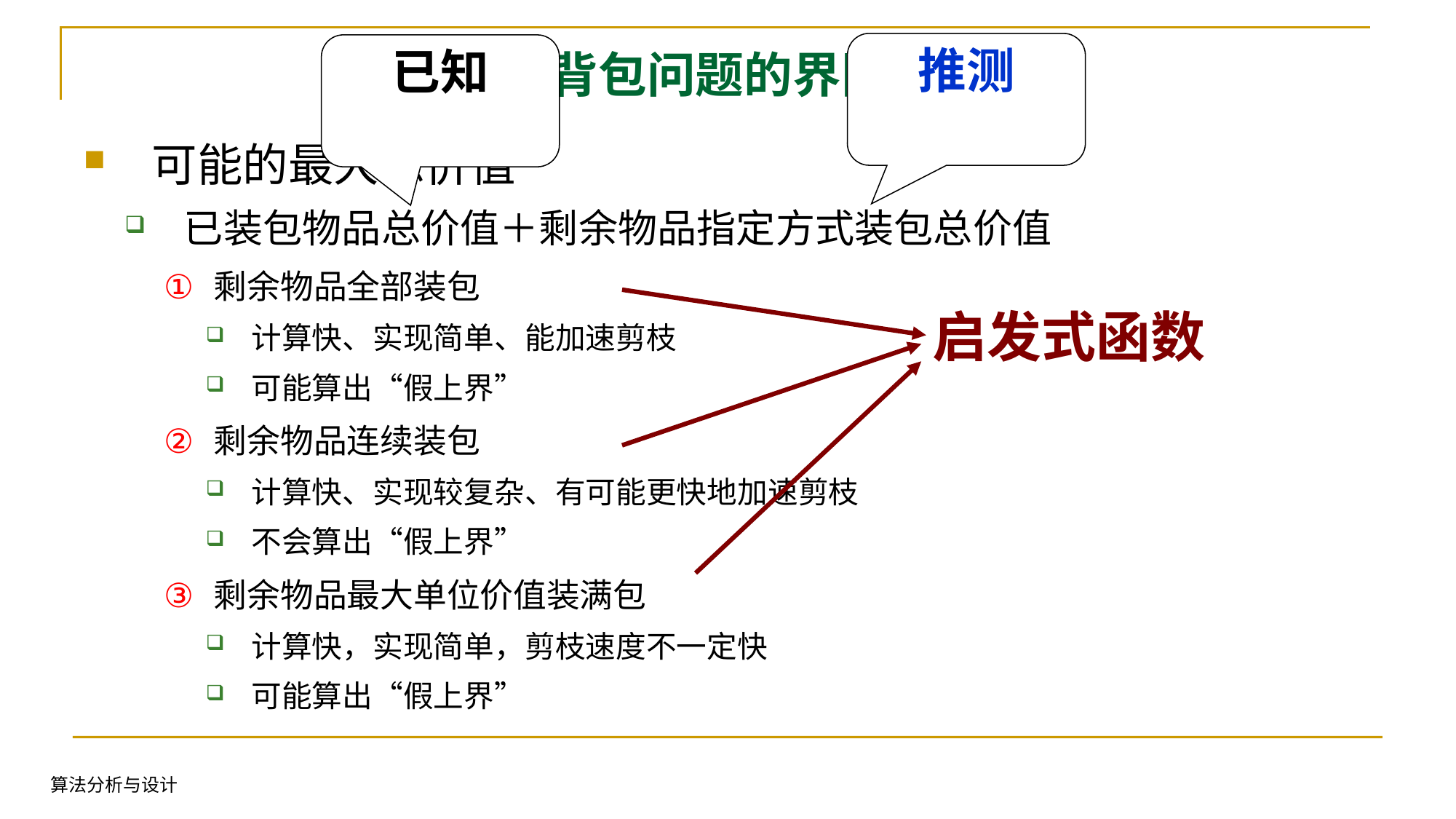

# 0-1背包问题的界限函数
推测
已知
可能的最大总价值
已装包物品总价值＋剩余物品指定方式装包总价值
剩余物品全部装包
计算快、实现简单、能加速剪枝
可能算出“假上界”
剩余物品连续装包
计算快、实现较复杂、有可能更快地加速剪枝
不会算出“假上界”
剩余物品最大单位价值装满包
计算快，实现简单，剪枝速度不一定快
可能算出“假上界”

启发式函数

算法分析与设计